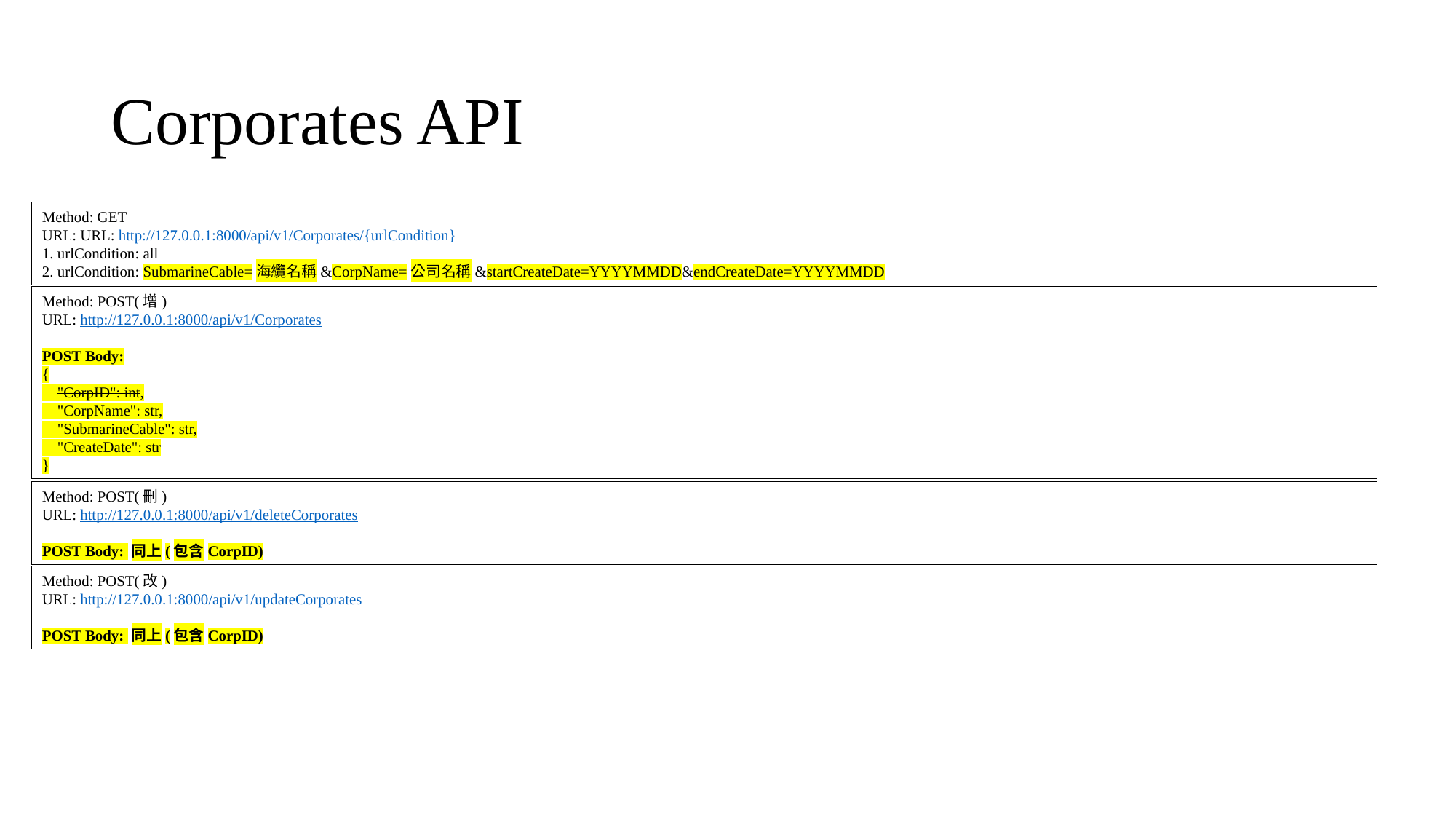

# Corporates API
Method: GET
URL: URL: http://127.0.0.1:8000/api/v1/Corporates/{urlCondition}
1. urlCondition: all
2. urlCondition: SubmarineCable=海纜名稱&CorpName=公司名稱&startCreateDate=YYYYMMDD&endCreateDate=YYYYMMDD
Method: POST(增)
URL: http://127.0.0.1:8000/api/v1/Corporates

POST Body:
{
    "CorpID": int,
    "CorpName": str,
    "SubmarineCable": str,
    "CreateDate": str
}
Method: POST(刪)
URL: http://127.0.0.1:8000/api/v1/deleteCorporates

POST Body: 同上(包含CorpID)
Method: POST(改)
URL: http://127.0.0.1:8000/api/v1/updateCorporates

POST Body: 同上(包含CorpID)